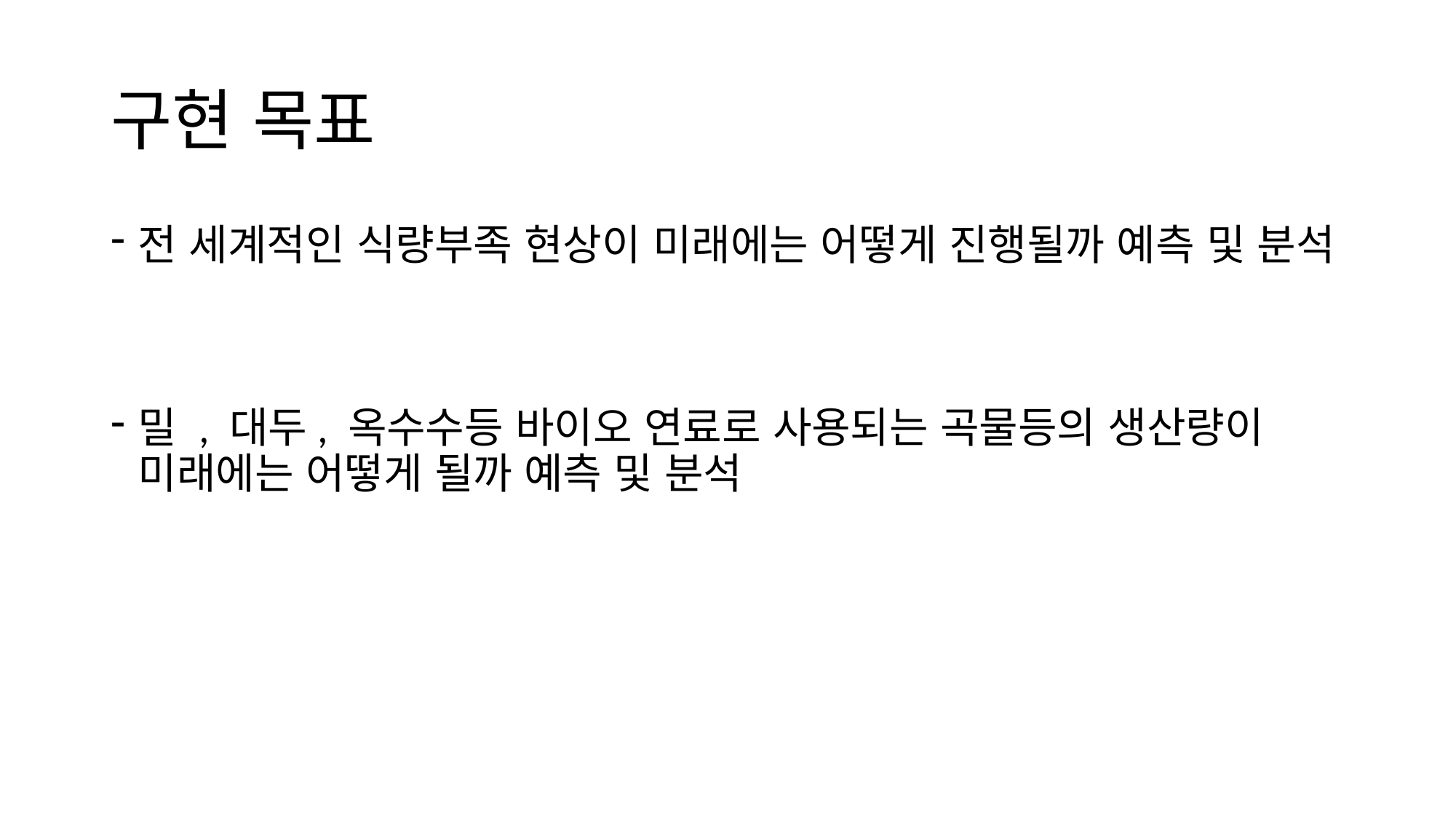

# 구현 목표
전 세계적인 식량부족 현상이 미래에는 어떻게 진행될까 예측 및 분석

밀 , 대두, 옥수수등 바이오 연료로 사용되는 곡물등의 생산량이 미래에는 어떻게 될까 예측 및 분석